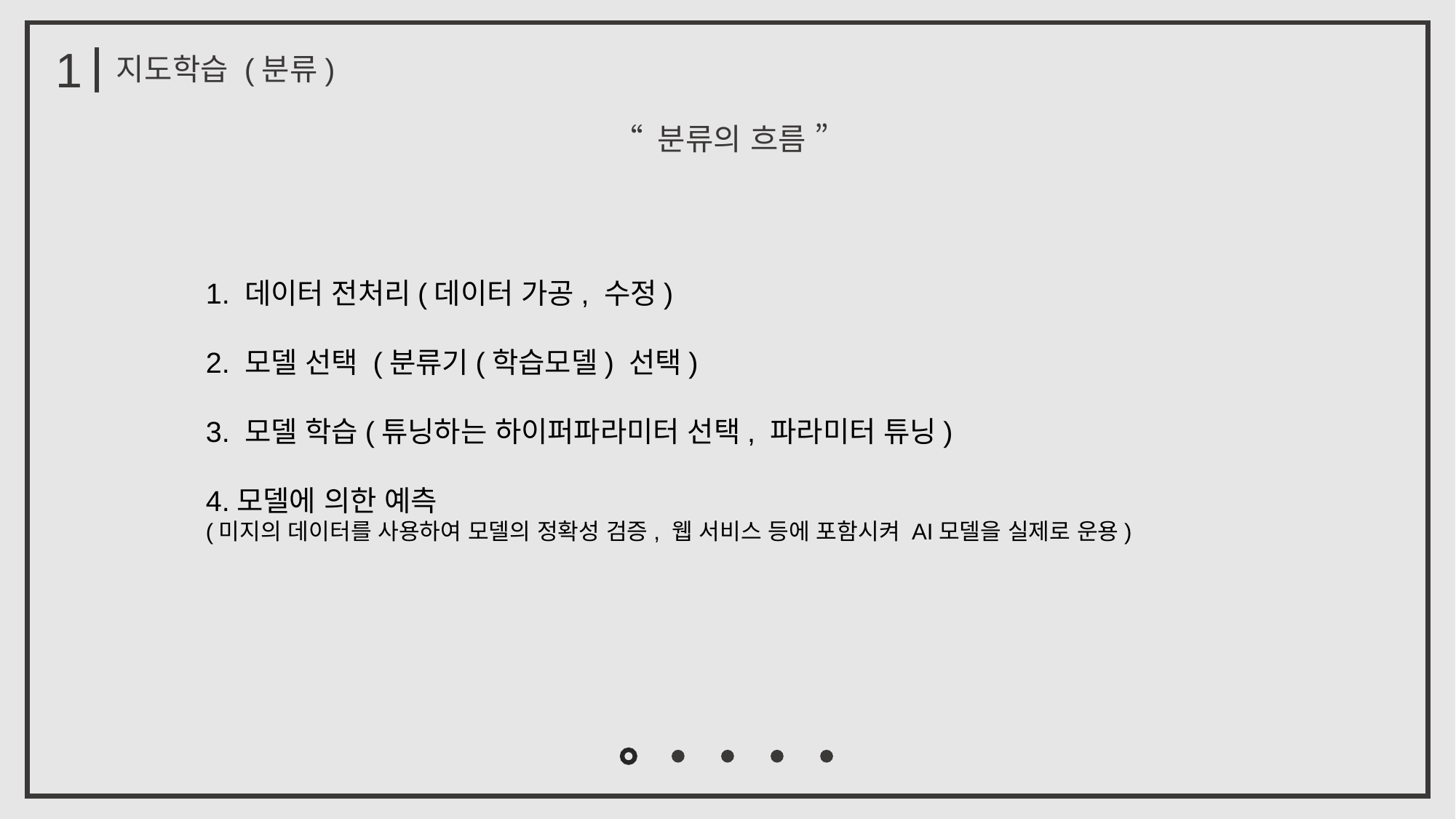

1
지도학습 (분류)
“ 분류의 흐름 ”
1. 데이터 전처리(데이터 가공, 수정)

2. 모델 선택 (분류기(학습모델) 선택)

3. 모델 학습(튜닝하는 하이퍼파라미터 선택, 파라미터 튜닝)

4.모델에 의한 예측
(미지의 데이터를 사용하여 모델의 정확성 검증, 웹 서비스 등에 포함시켜 AI모델을 실제로 운용)